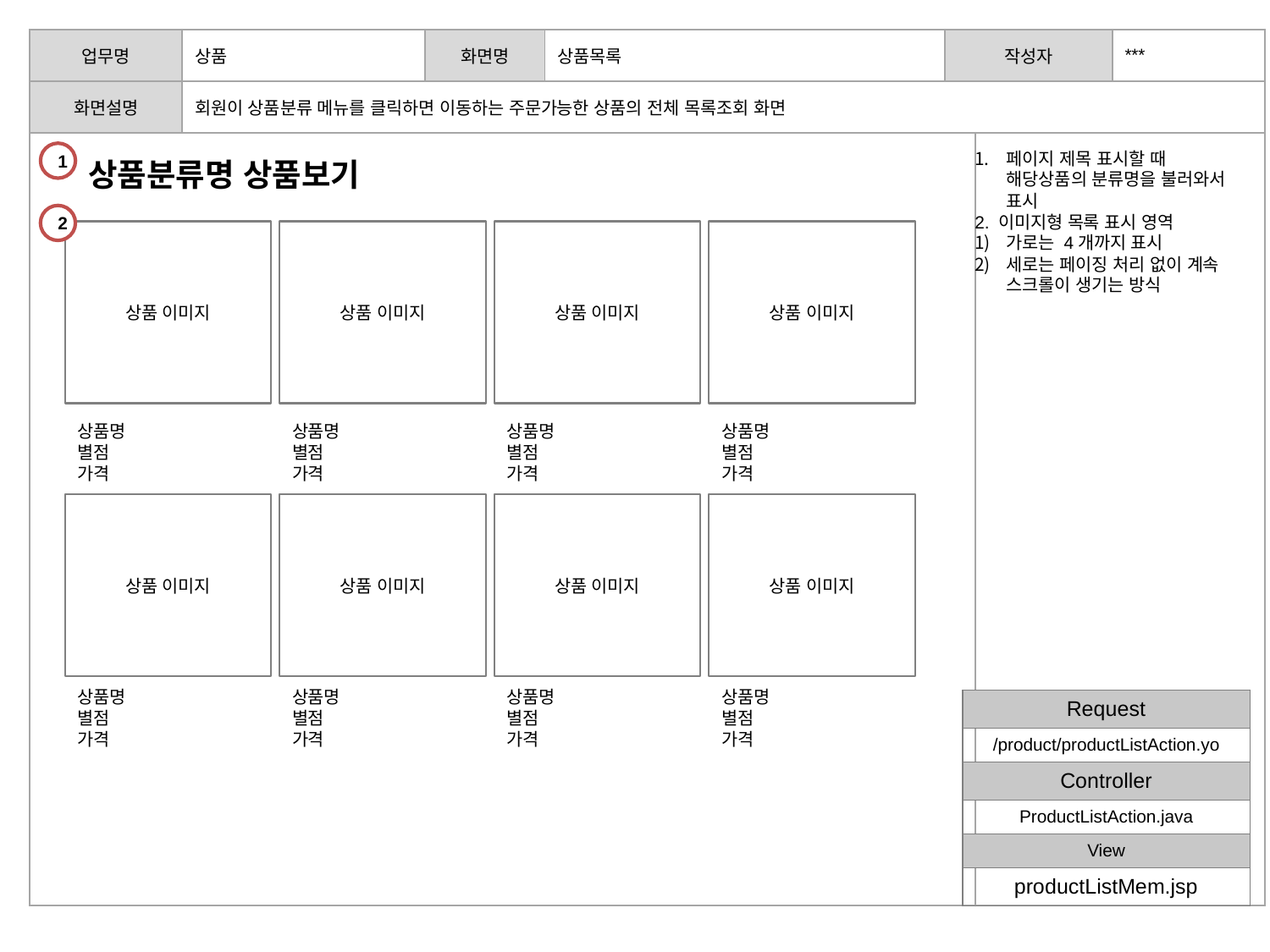

| 업무명 | 상품 | 화면명 | 상품목록 | 작성자 |  | \*\*\* |
| --- | --- | --- | --- | --- | --- | --- |
| 화면설명 | 회원이 상품분류 메뉴를 클릭하면 이동하는 주문가능한 상품의 전체 목록조회 화면 |  |  |  |  |  |
|  |  |  |  |  |  |  |
페이지 제목 표시할 때 해당상품의 분류명을 불러와서 표시
2. 이미지형 목록 표시 영역
가로는 4개까지 표시
세로는 페이징 처리 없이 계속 스크롤이 생기는 방식
1
상품분류명 상품보기
2
상품 이미지
상품 이미지
상품 이미지
상품 이미지
상품명
별점
가격
상품명
별점
가격
상품명
별점
가격
상품명
별점
가격
상품 이미지
상품 이미지
상품 이미지
상품 이미지
상품명
별점
가격
상품명
별점
가격
상품명
별점
가격
상품명
별점
가격
| Request |
| --- |
| /product/productListAction.yo |
| Controller |
| ProductListAction.java |
| View |
| productListMem.jsp |